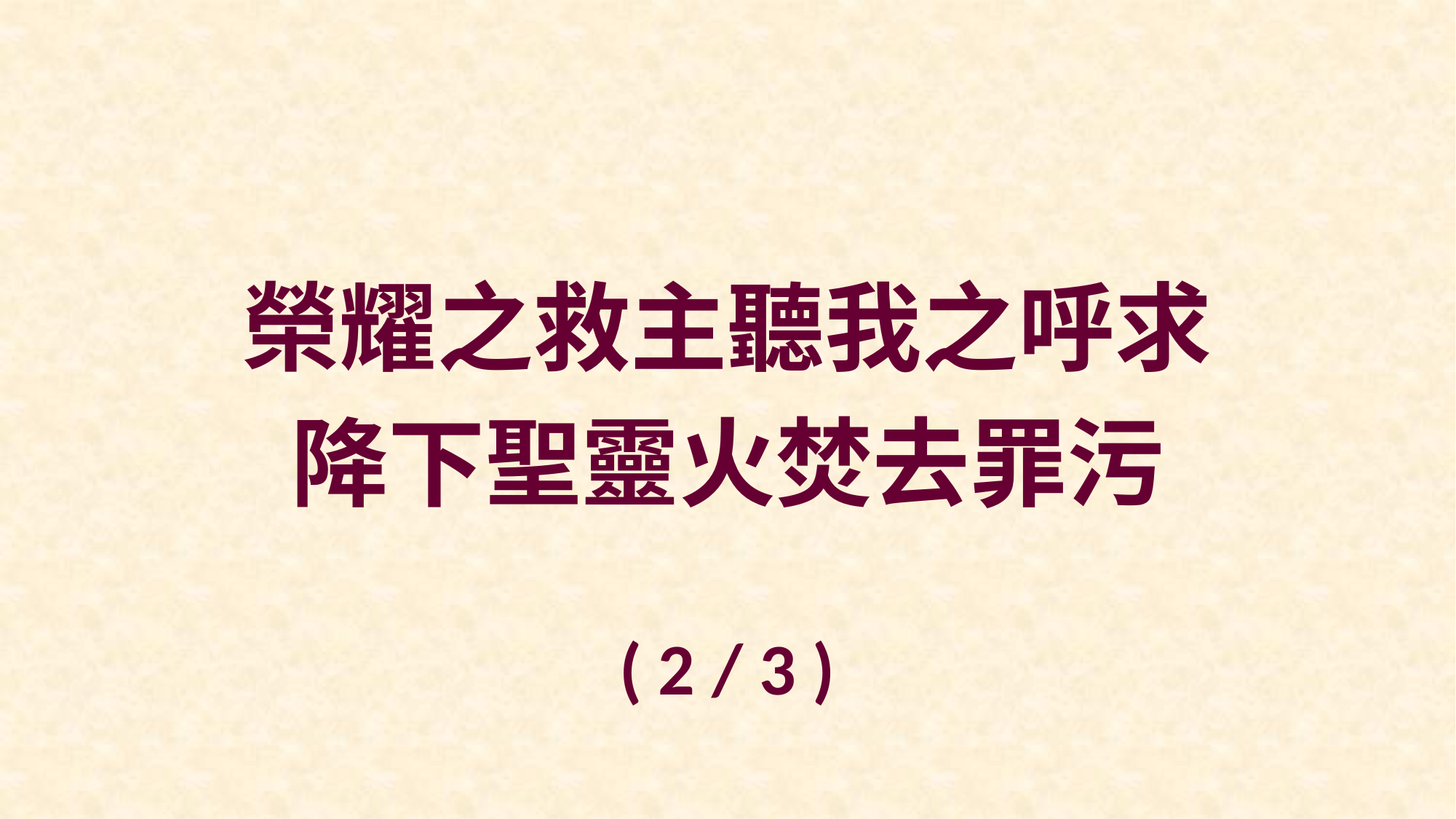

榮耀之救主聽我之呼求
降下聖靈火焚去罪污
( 2 / 3 )